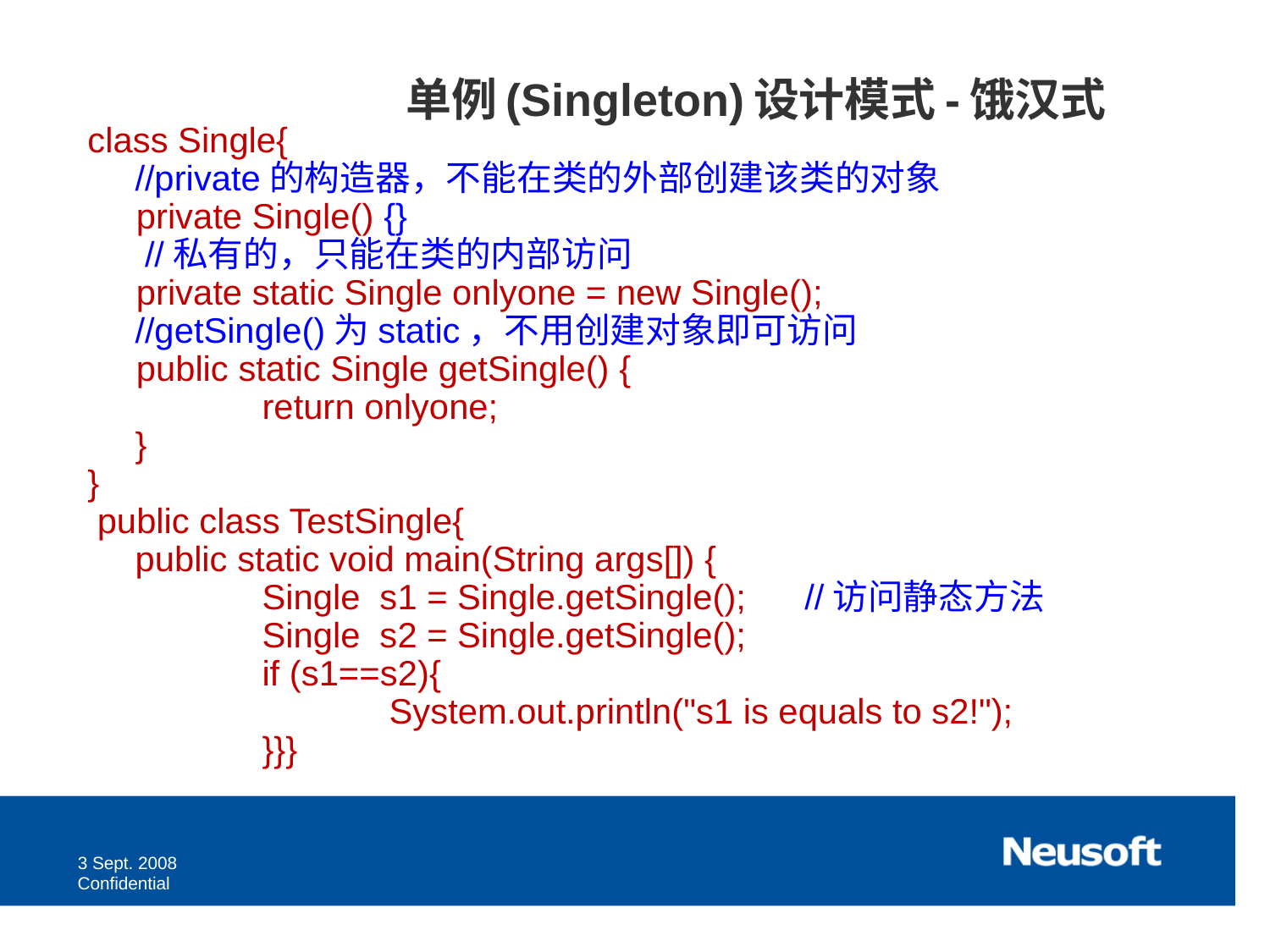

单例(Singleton)设计模式-饿汉式
class Single{
 	//private的构造器，不能在类的外部创建该类的对象
     private Single() {}
	 //私有的，只能在类的内部访问
     private static Single onlyone = new Single();
 	//getSingle()为static，不用创建对象即可访问
     public static Single getSingle() {
		return onlyone;
 	}
}
 public class TestSingle{
	public static void main(String args[]) {
		Single  s1 = Single.getSingle();      //访问静态方法
		Single  s2 = Single.getSingle();
		if (s1==s2){
			System.out.println("s1 is equals to s2!");
		}}}